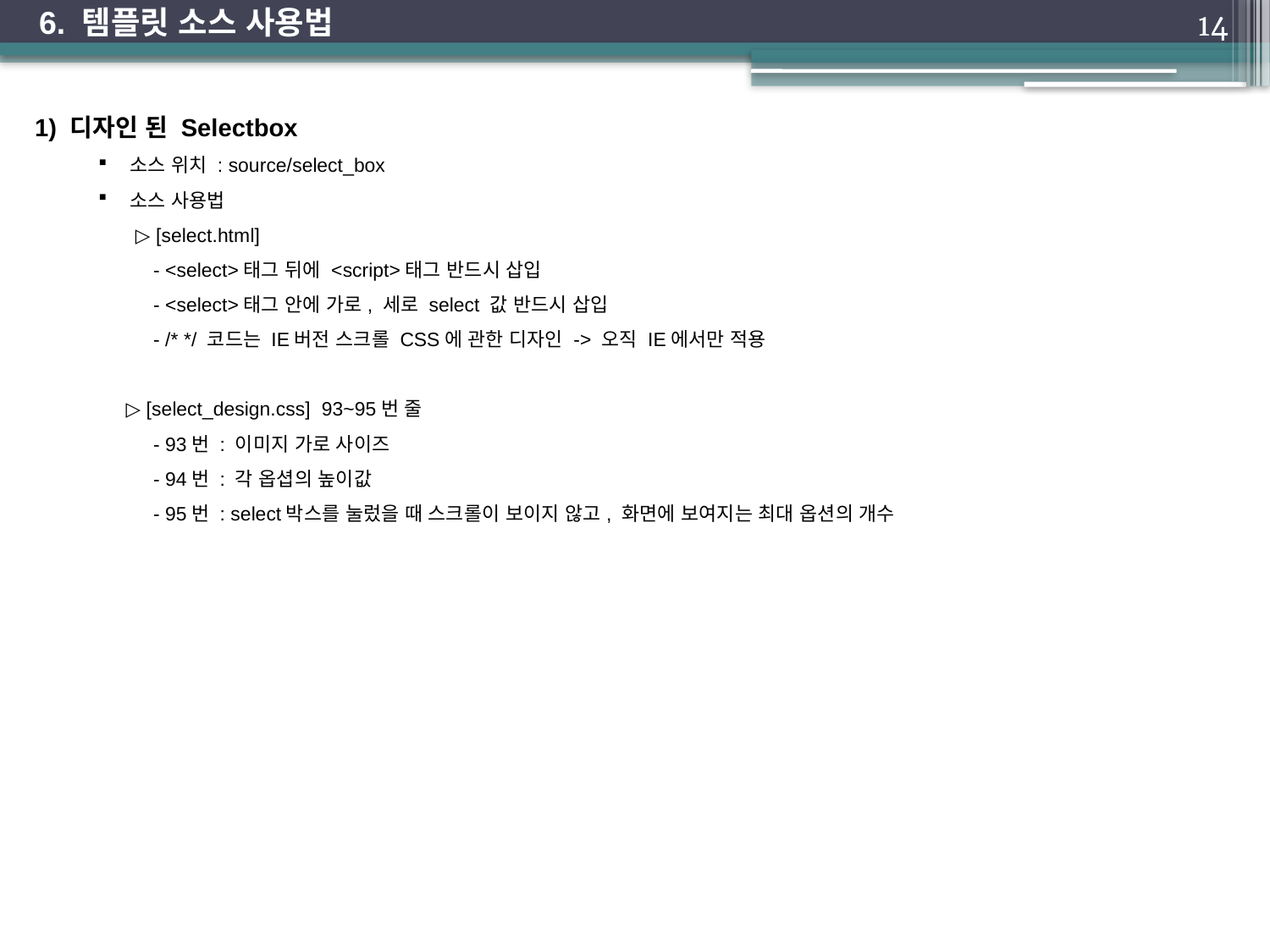

6. 템플릿 소스 사용법
14
1) 디자인 된 Selectbox
소스 위치 : source/select_box
소스 사용법
	 ▷ [select.html]
          - <select>태그 뒤에 <script>태그 반드시 삽입
          - <select>태그 안에 가로, 세로 select 값 반드시 삽입
          - /* */ 코드는 IE버전 스크롤 CSS에 관한 디자인 -> 오직 IE에서만 적용

     ▷ [select_design.css]  93~95번 줄
          - 93번 : 이미지 가로 사이즈
          - 94번 : 각 옵셥의 높이값
          - 95번 : select박스를 눌렀을 때 스크롤이 보이지 않고, 화면에 보여지는 최대 옵션의 개수